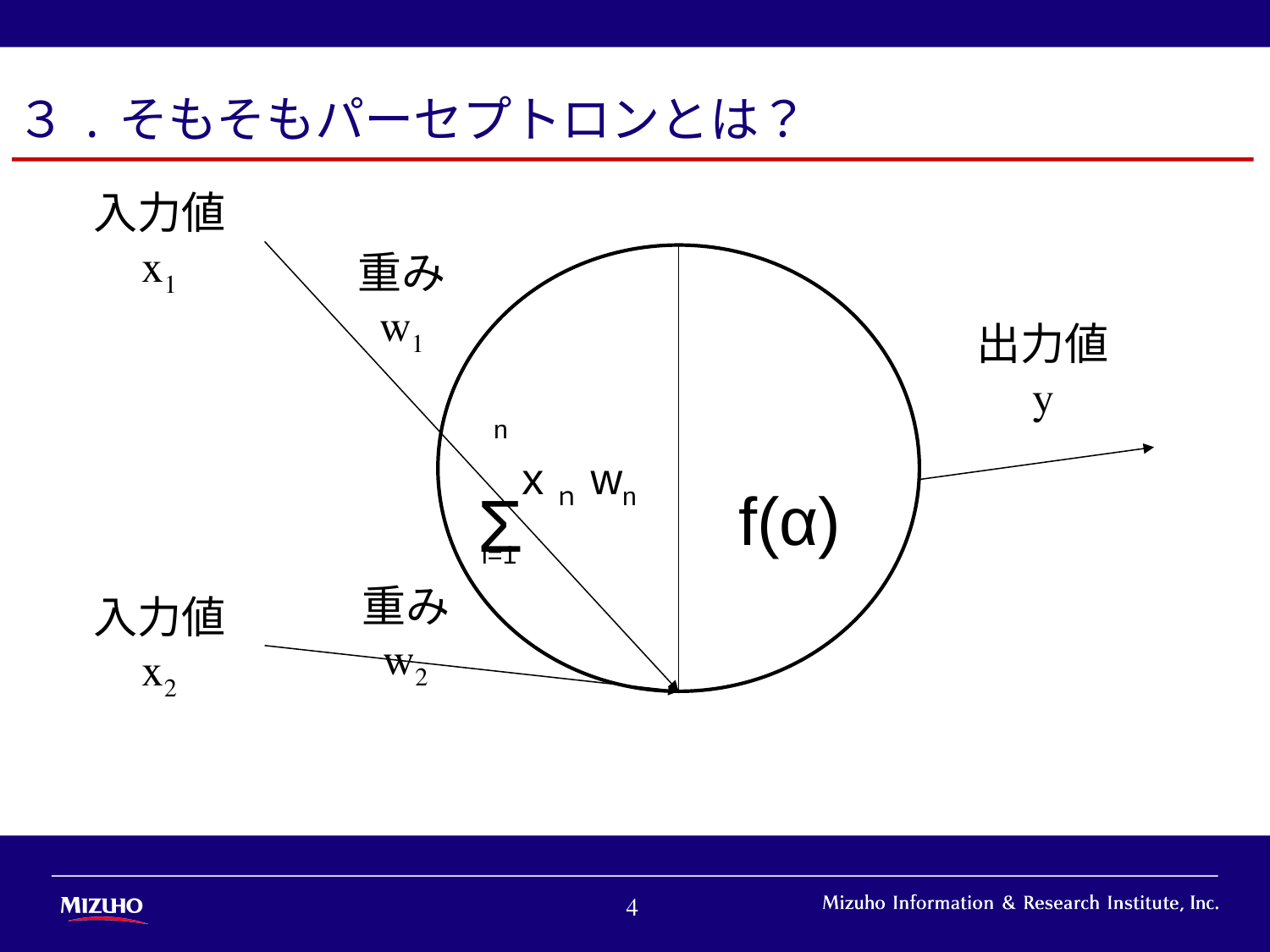

３.そもそもパーセプトロンとは？

入力値
x1
重み
w1

出力値
y
n
Σ
f(α)
xｎwn
i=1
重み
w2
入力値
x2